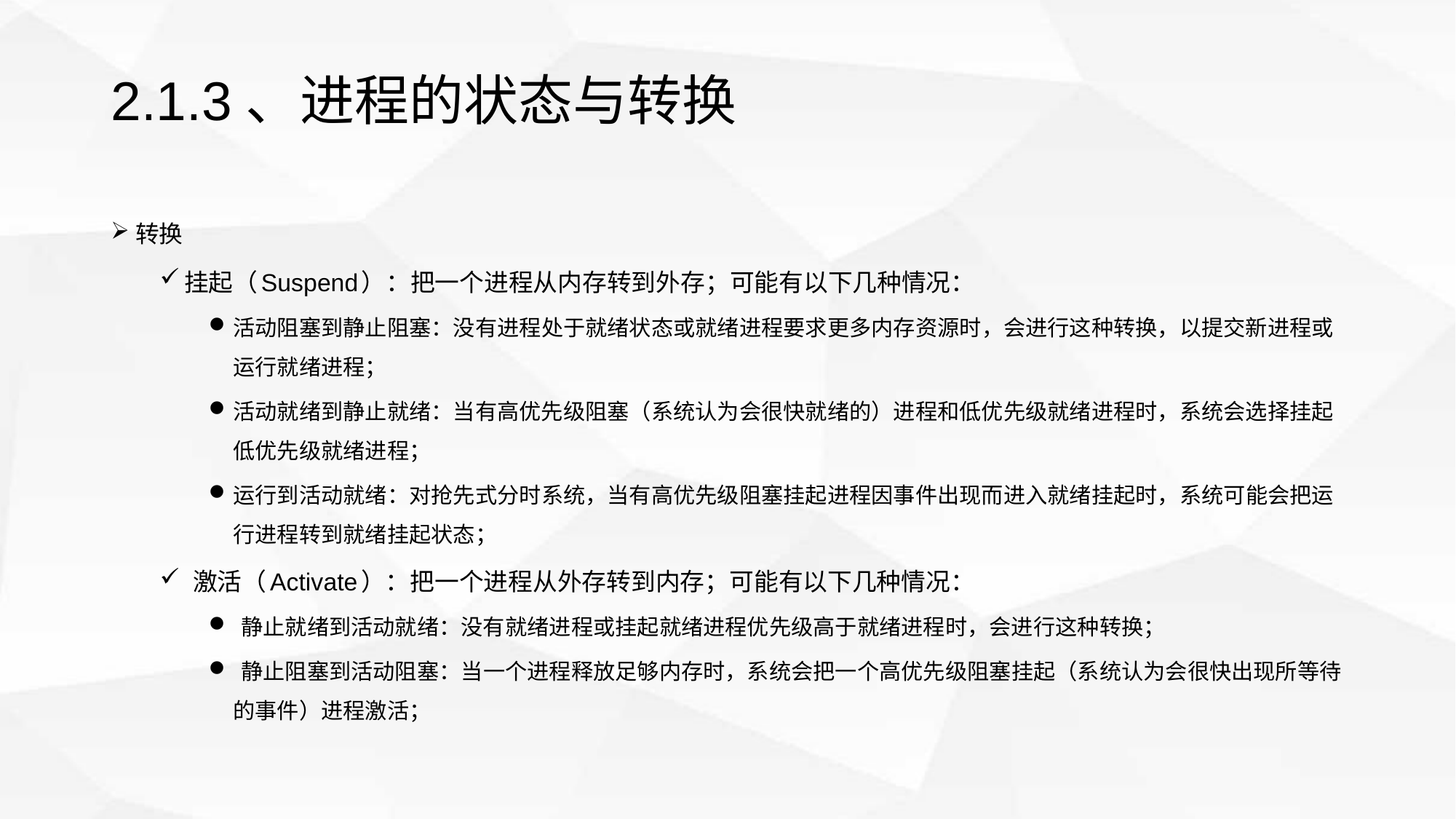

# 2.1.3、进程的状态与转换
转换
挂起（Suspend）：把一个进程从内存转到外存；可能有以下几种情况：
活动阻塞到静止阻塞：没有进程处于就绪状态或就绪进程要求更多内存资源时，会进行这种转换，以提交新进程或运行就绪进程；
活动就绪到静止就绪：当有高优先级阻塞（系统认为会很快就绪的）进程和低优先级就绪进程时，系统会选择挂起低优先级就绪进程；
运行到活动就绪：对抢先式分时系统，当有高优先级阻塞挂起进程因事件出现而进入就绪挂起时，系统可能会把运行进程转到就绪挂起状态；
 激活（Activate）：把一个进程从外存转到内存；可能有以下几种情况：
 静止就绪到活动就绪：没有就绪进程或挂起就绪进程优先级高于就绪进程时，会进行这种转换；
 静止阻塞到活动阻塞：当一个进程释放足够内存时，系统会把一个高优先级阻塞挂起（系统认为会很快出现所等待的事件）进程激活；